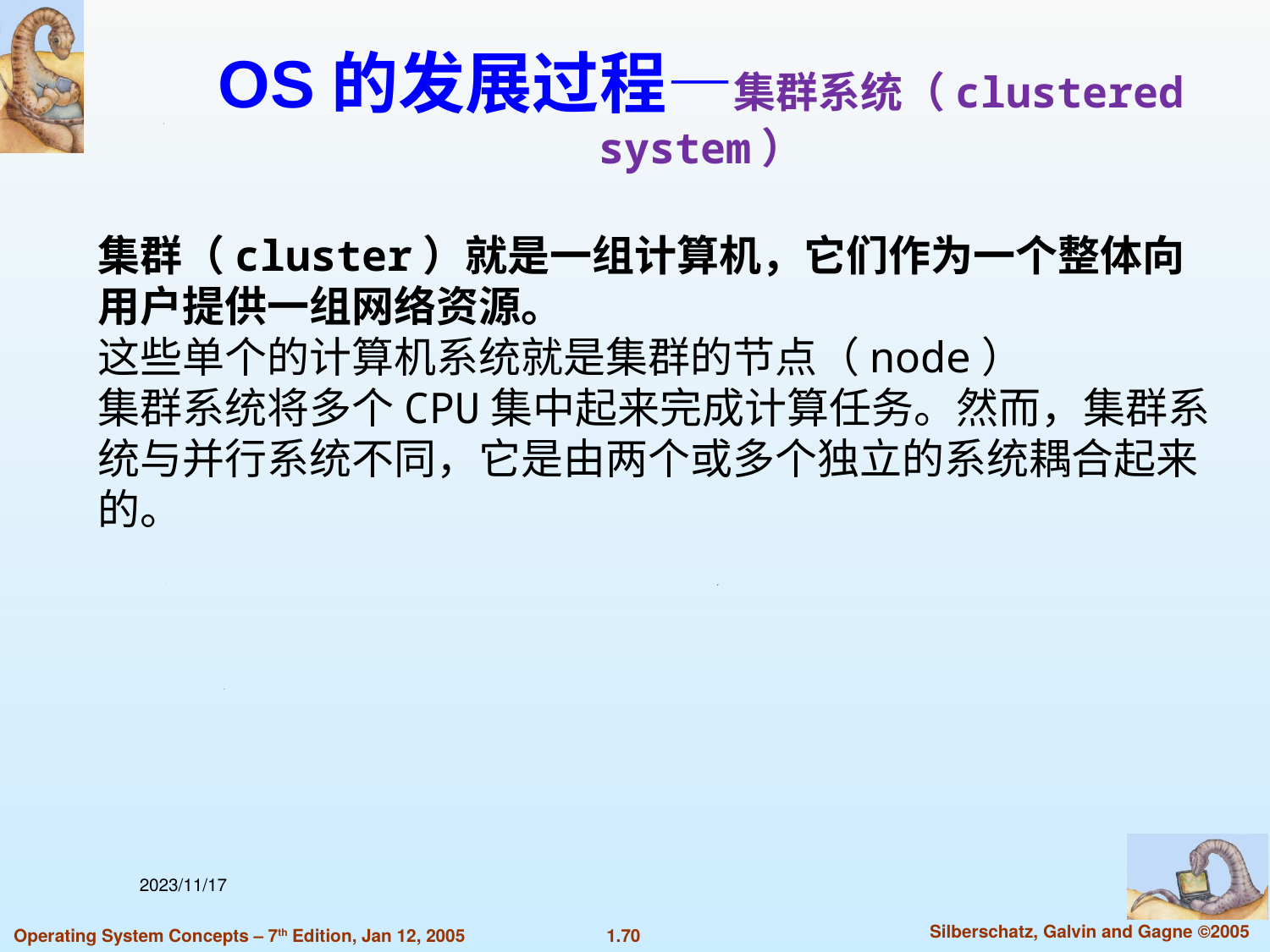

OS的发展过程—集群系统（clustered system）
集群（cluster）就是一组计算机，它们作为一个整体向用户提供一组网络资源。
这些单个的计算机系统就是集群的节点（node）
集群系统将多个CPU集中起来完成计算任务。然而，集群系统与并行系统不同，它是由两个或多个独立的系统耦合起来的。
2023/11/17